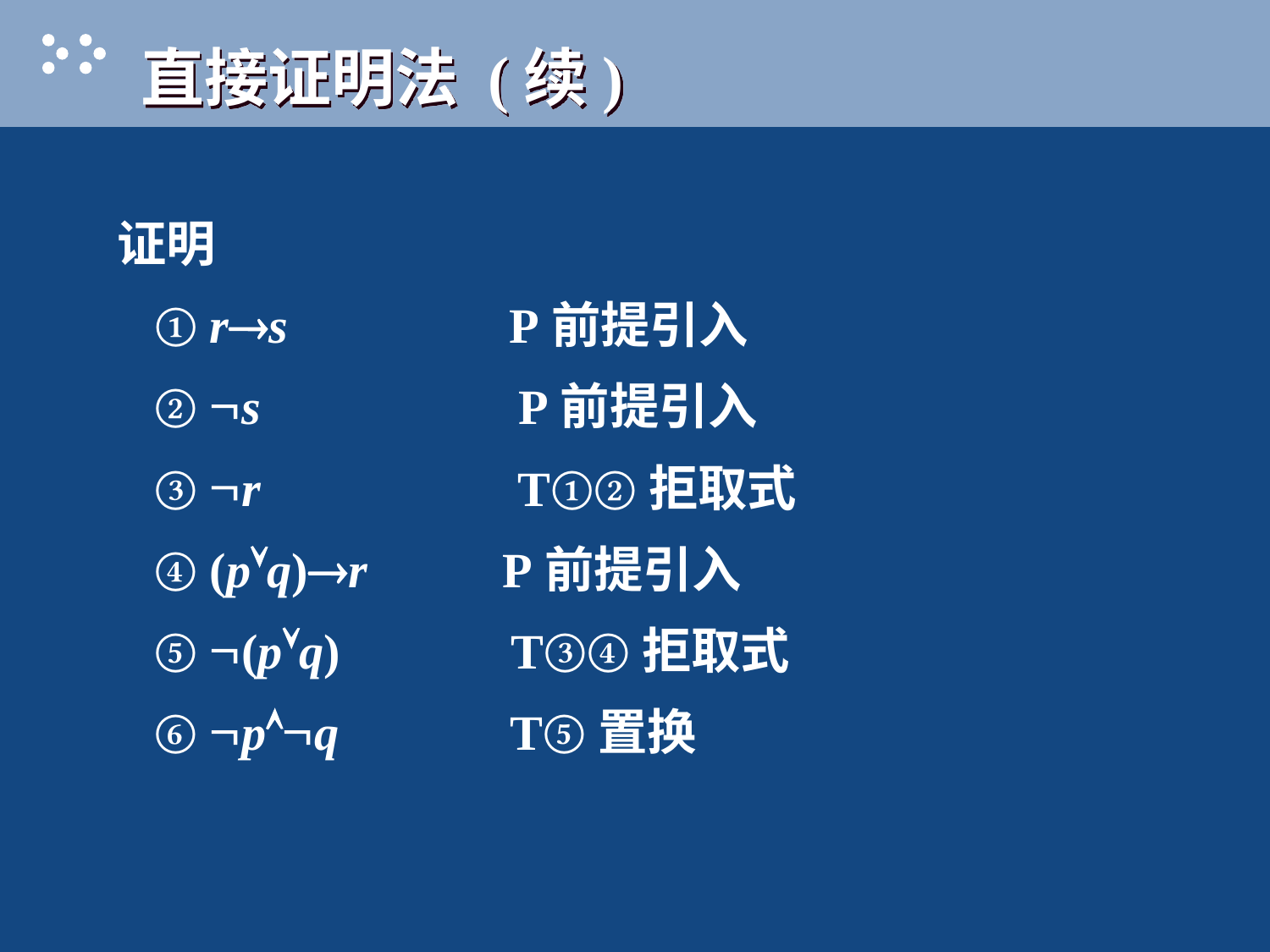

# 直接证明法 (续)
证明
   ① r→s                  P前提引入
   ② ¬s                     P前提引入
   ③ ¬r                     T①②拒取式
   ④ (p∨q)→r           P前提引入
   ⑤ ¬(p∨q)              T③④拒取式
   ⑥ ¬p∧¬q              T⑤置换